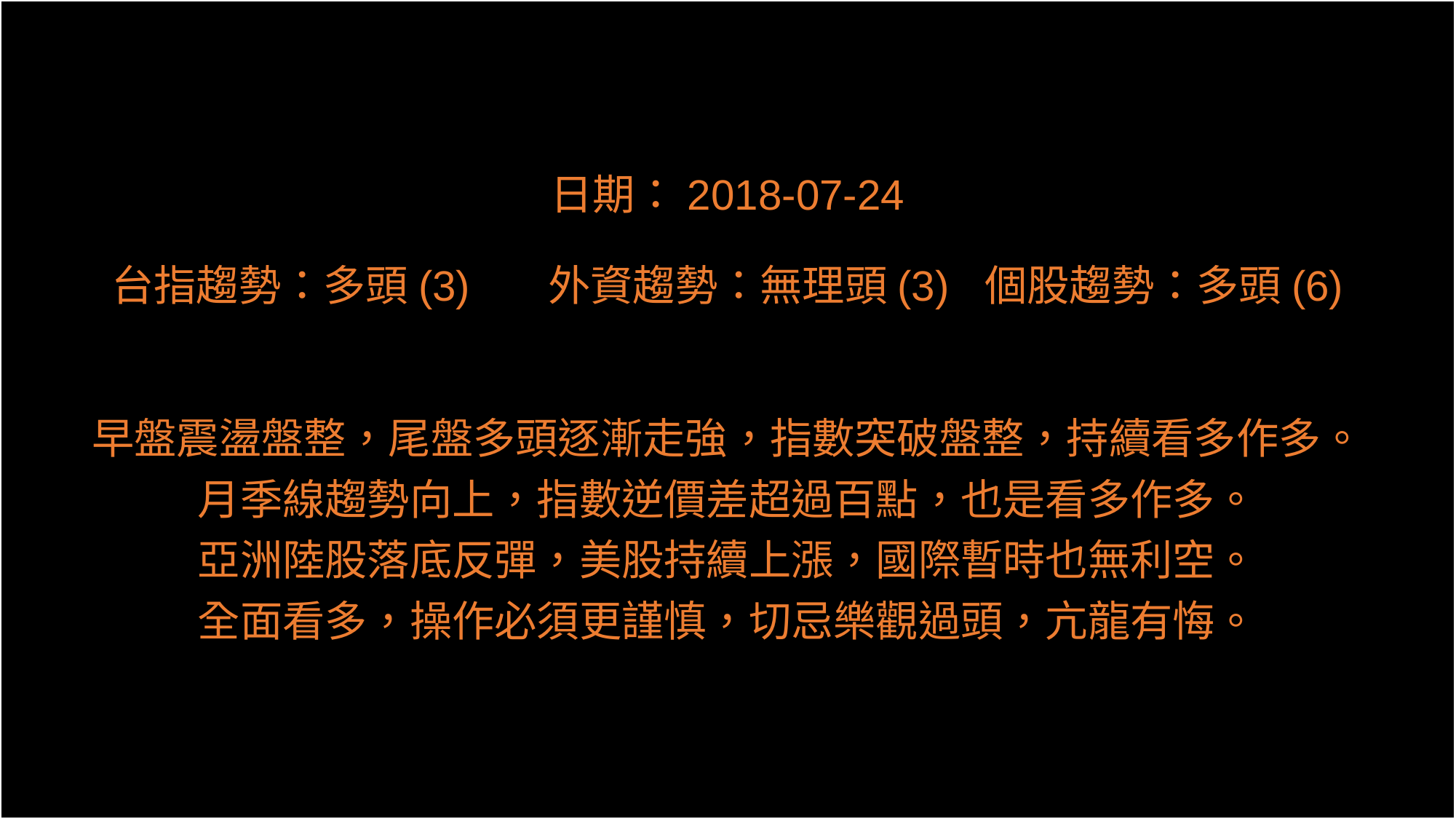

日期：2018-07-24
台指趨勢：多頭(3)	外資趨勢：無理頭(3)	個股趨勢：多頭(6)
早盤震盪盤整，尾盤多頭逐漸走強，指數突破盤整，持續看多作多。
月季線趨勢向上，指數逆價差超過百點，也是看多作多。
亞洲陸股落底反彈，美股持續上漲，國際暫時也無利空。
全面看多，操作必須更謹慎，切忌樂觀過頭，亢龍有悔。